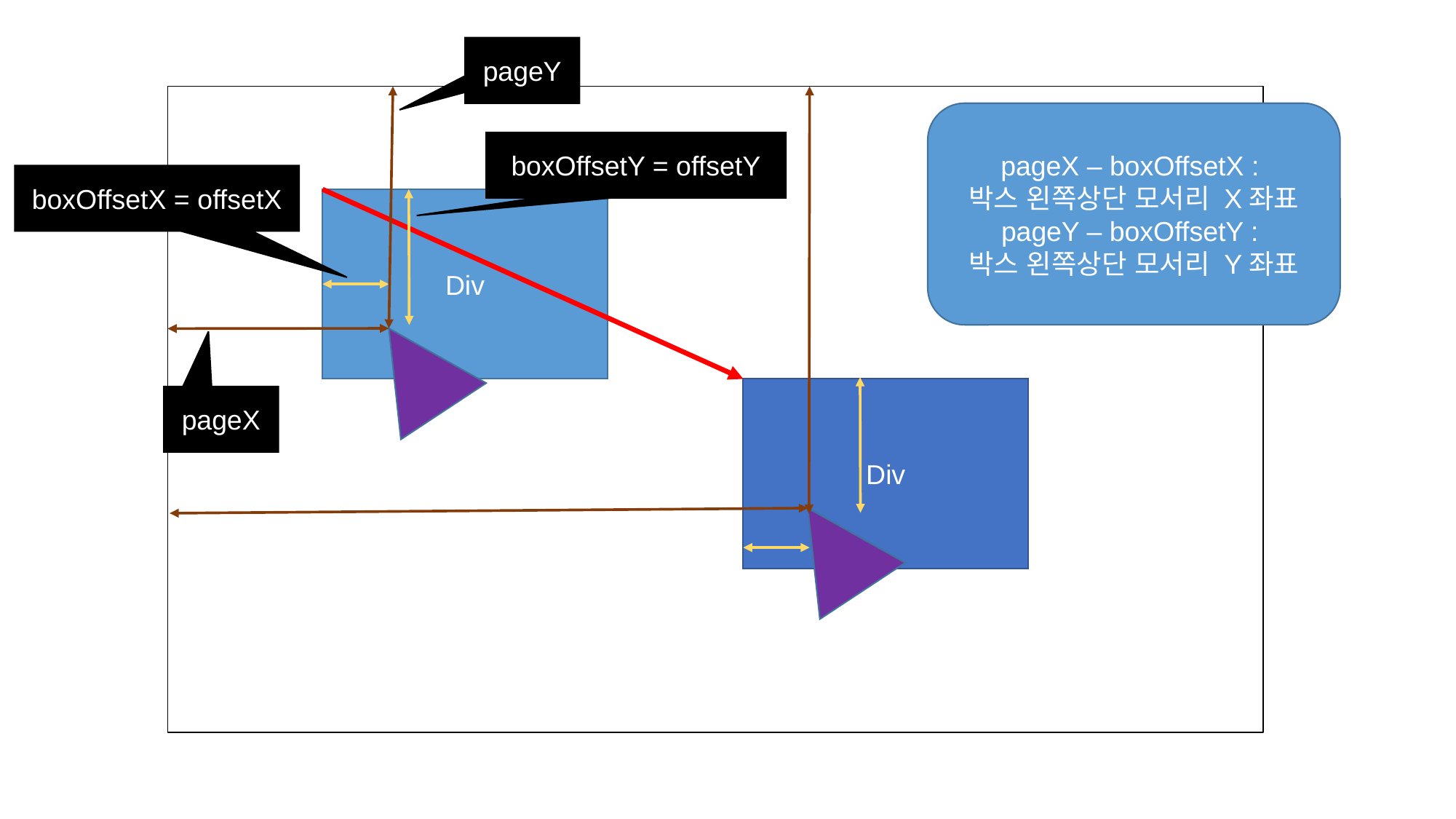

pageY

pageX – boxOffsetX :
박스 왼쪽상단 모서리 X좌표
pageY – boxOffsetY :
박스 왼쪽상단 모서리 Y좌표
boxOffsetY = offsetY
boxOffsetX = offsetX
Div

Div
pageX